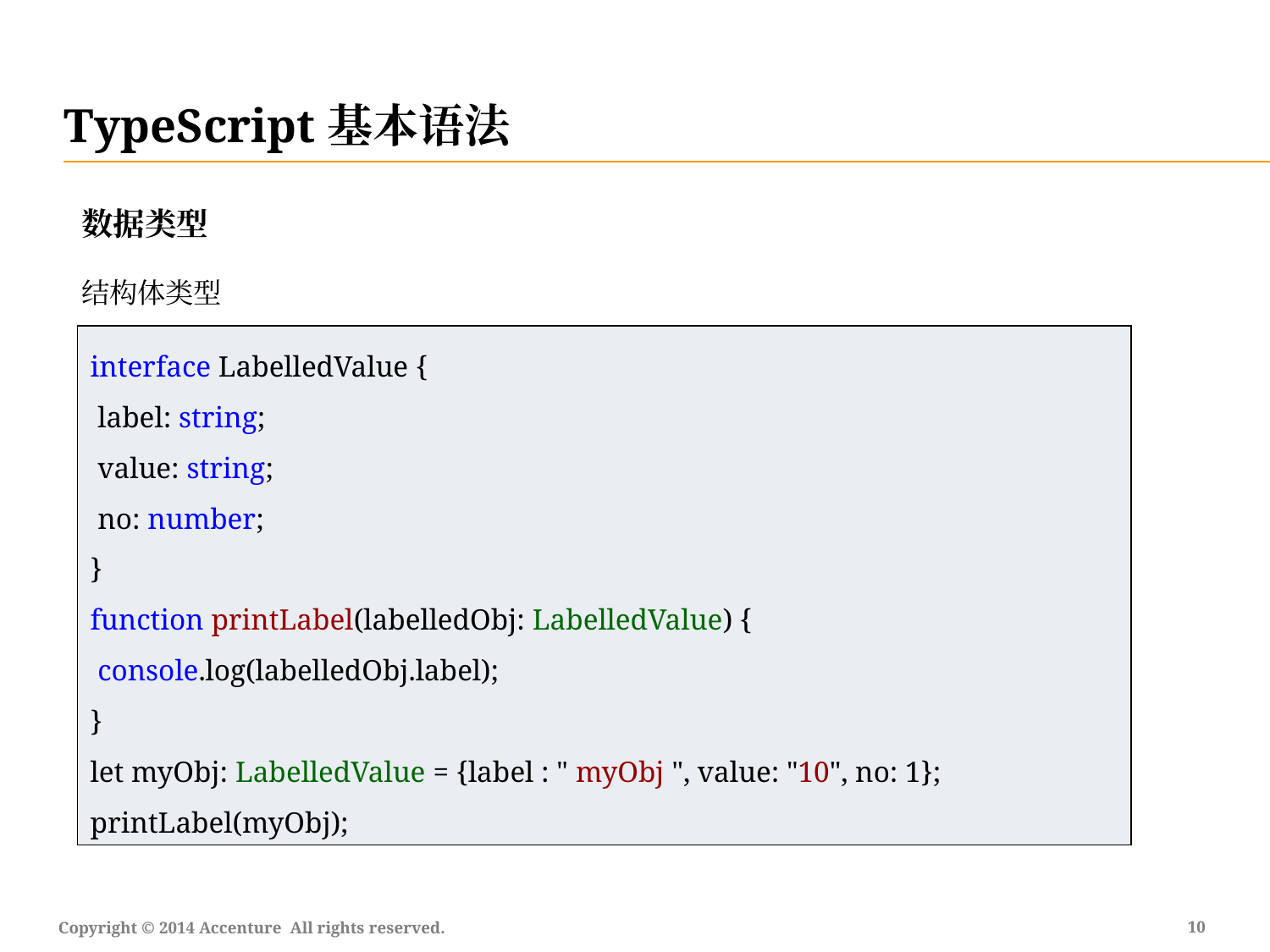

TypeScript基本语法
数据类型

结构体类型

interface LabelledValue {
 label: string;
 value: string;
 no: number;
}
function printLabel(labelledObj: LabelledValue) {
 console.log(labelledObj.label);
}
let myObj: LabelledValue = {label : " myObj ", value: "10", no: 1};
printLabel(myObj);
10
Copyright © 2014 Accenture  All rights reserved.